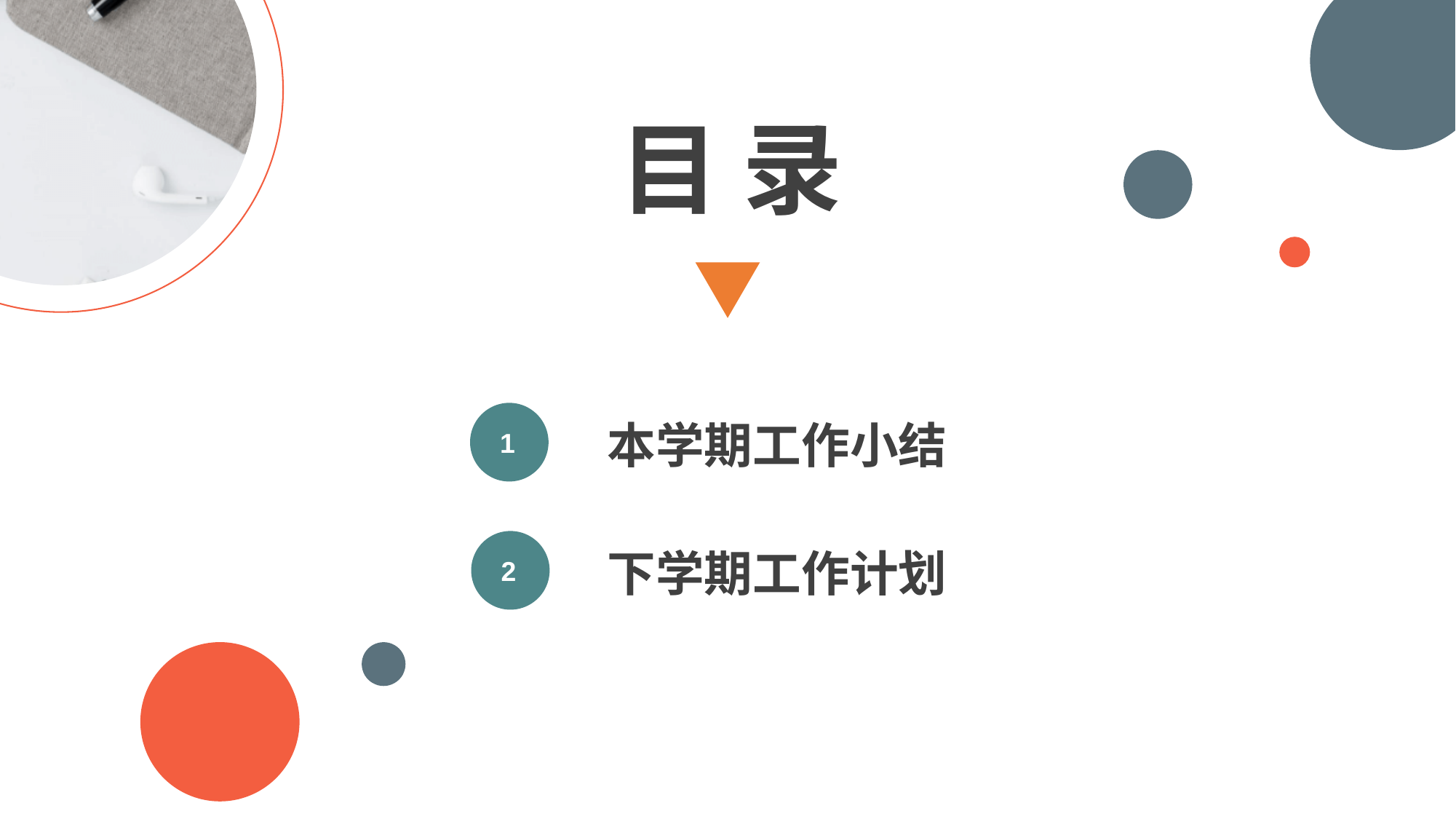

目 录

 1
本学期工作小结
 2
下学期工作计划

https://www.ypppt.com/